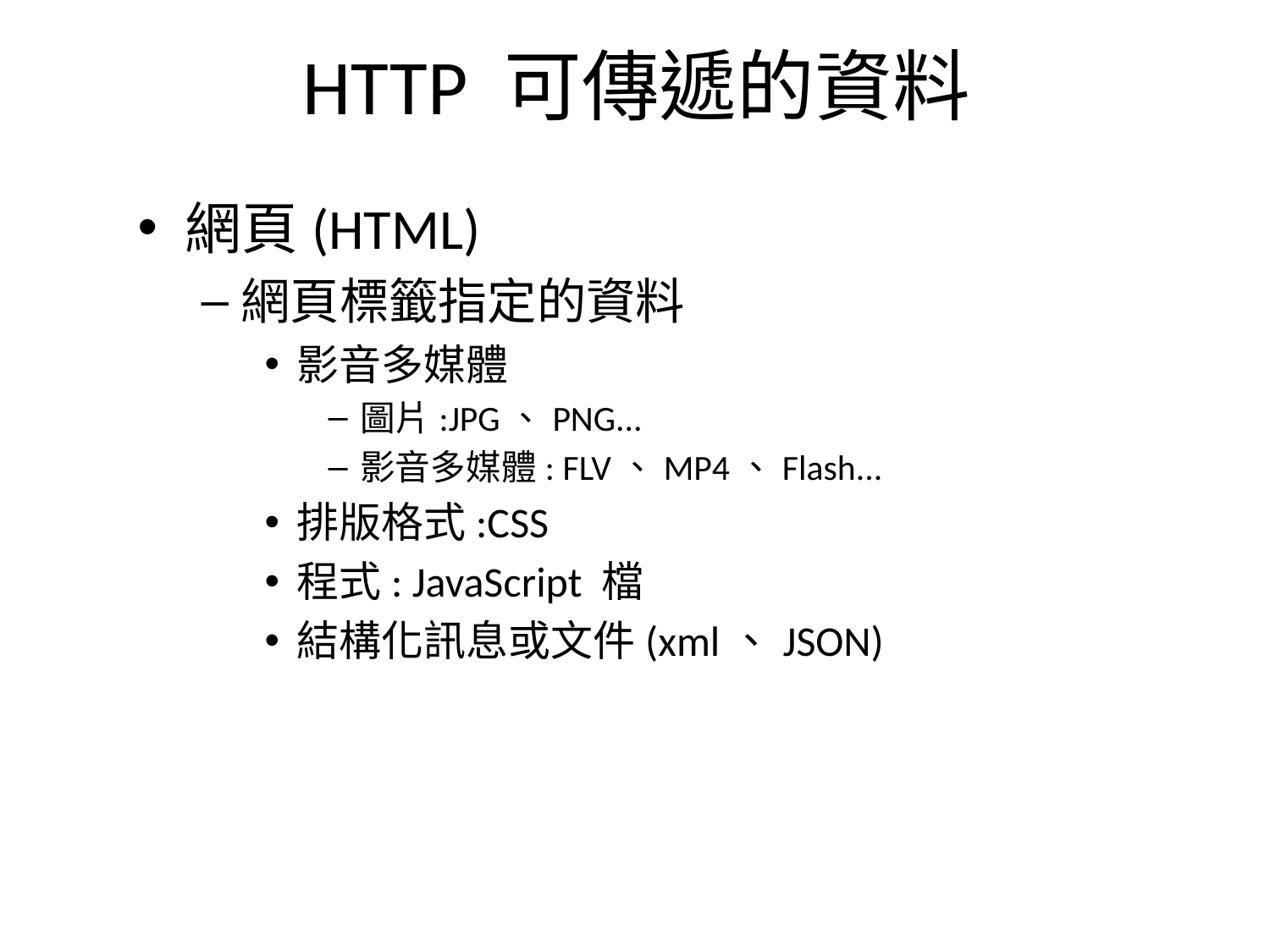

# HTTP 可傳遞的資料
網頁(HTML)
網頁標籤指定的資料
影音多媒體
圖片:JPG、PNG...
影音多媒體: FLV、MP4、Flash...
排版格式:CSS
程式: JavaScript 檔
結構化訊息或文件(xml、JSON)